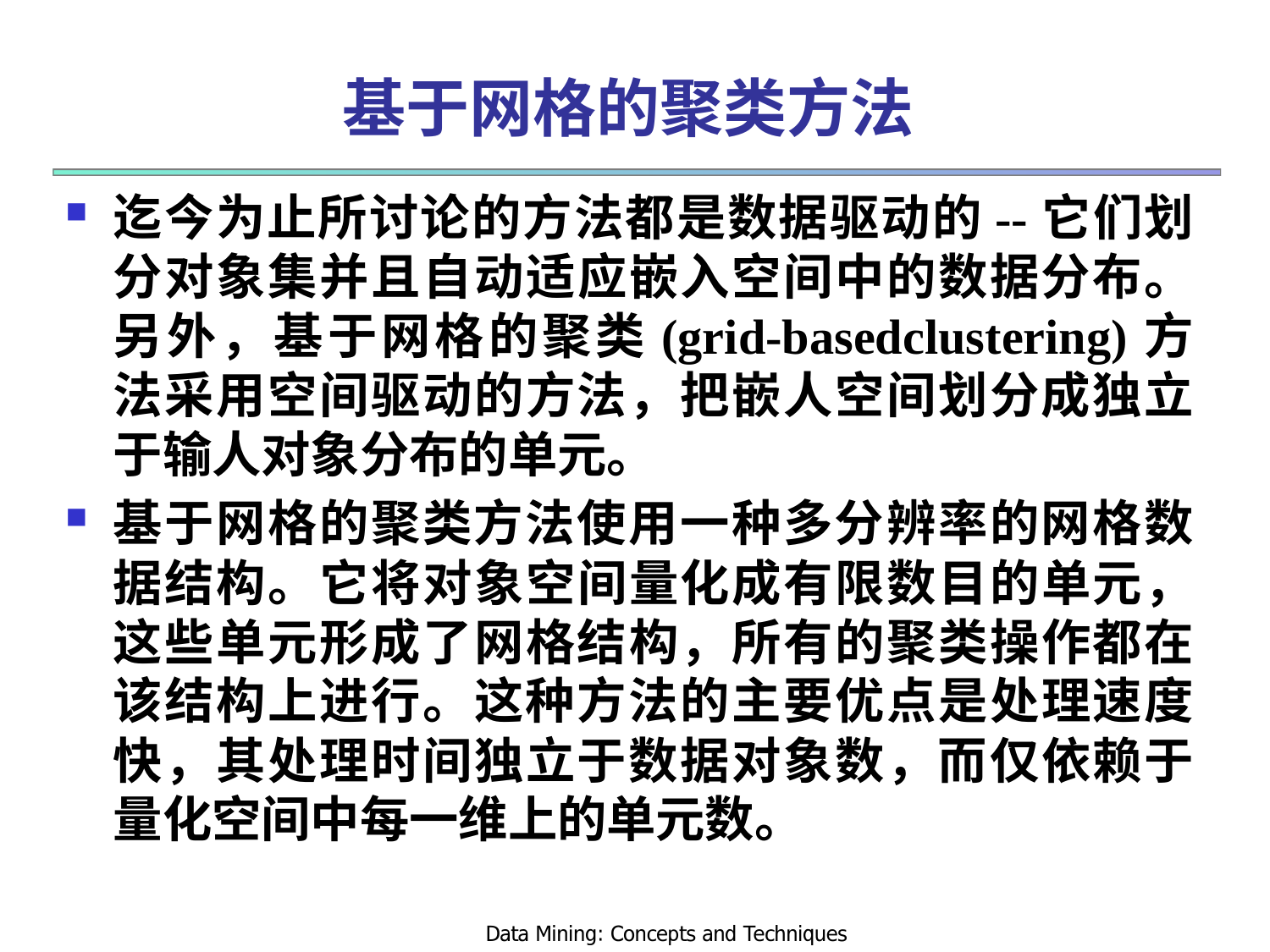

# 基于网格的聚类方法
迄今为止所讨论的方法都是数据驱动的--它们划分对象集并且自动适应嵌入空间中的数据分布。另外，基于网格的聚类(grid-basedclustering)方法采用空间驱动的方法，把嵌人空间划分成独立于输人对象分布的单元。
基于网格的聚类方法使用一种多分辨率的网格数据结构。它将对象空间量化成有限数目的单元，这些单元形成了网格结构，所有的聚类操作都在该结构上进行。这种方法的主要优点是处理速度快，其处理时间独立于数据对象数，而仅依赖于量化空间中每一维上的单元数。
Data Mining: Concepts and Techniques
88